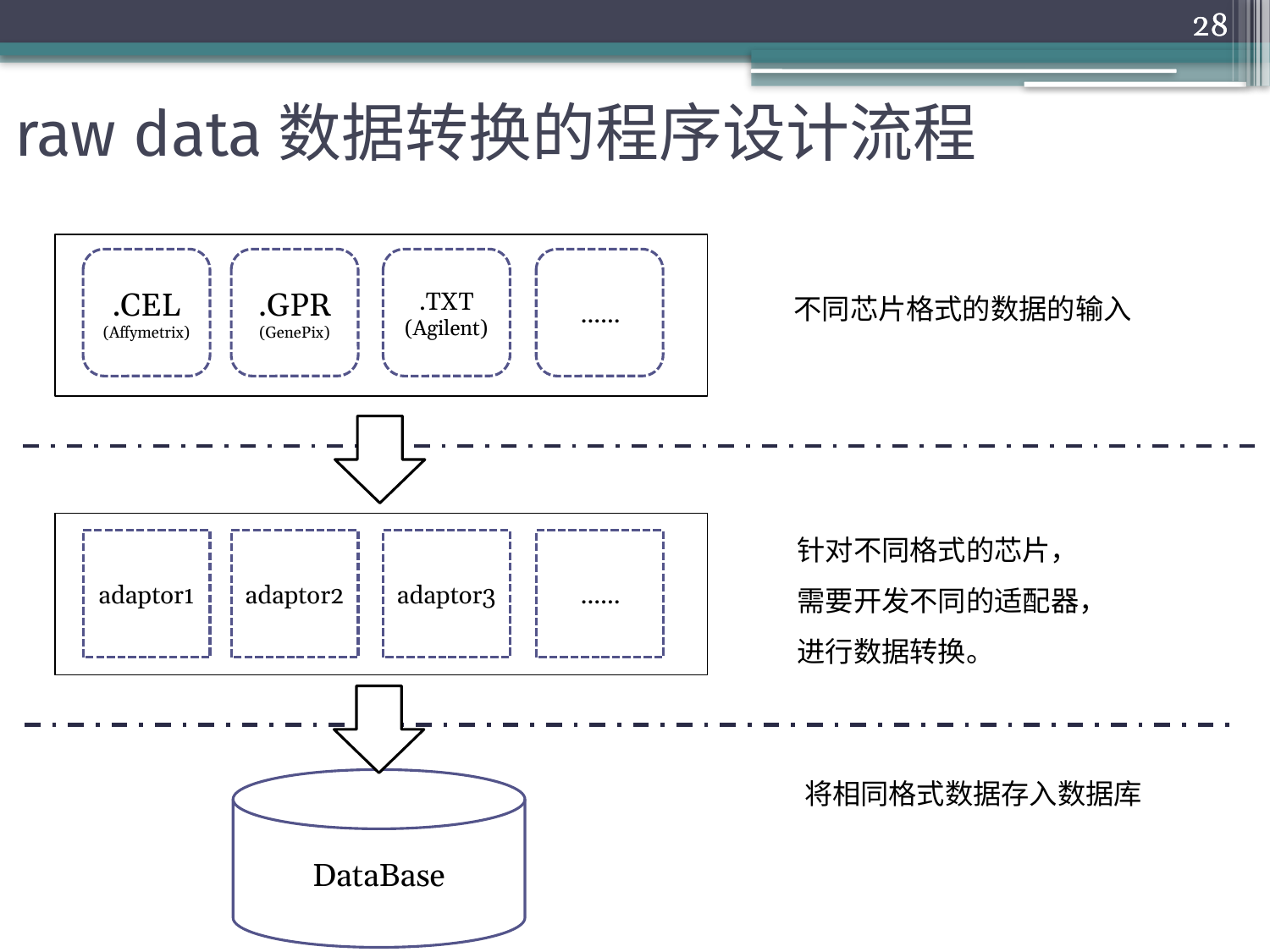

28
28
raw data数据转换的程序设计流程

.CEL
(Affymetrix)
.GPR
(GenePix)
.TXT
(Agilent)
……
不同芯片格式的数据的输入

针对不同格式的芯片，需要开发不同的适配器，进行数据转换。

adaptor1
adaptor2
adaptor3
……

DataBase
将相同格式数据存入数据库